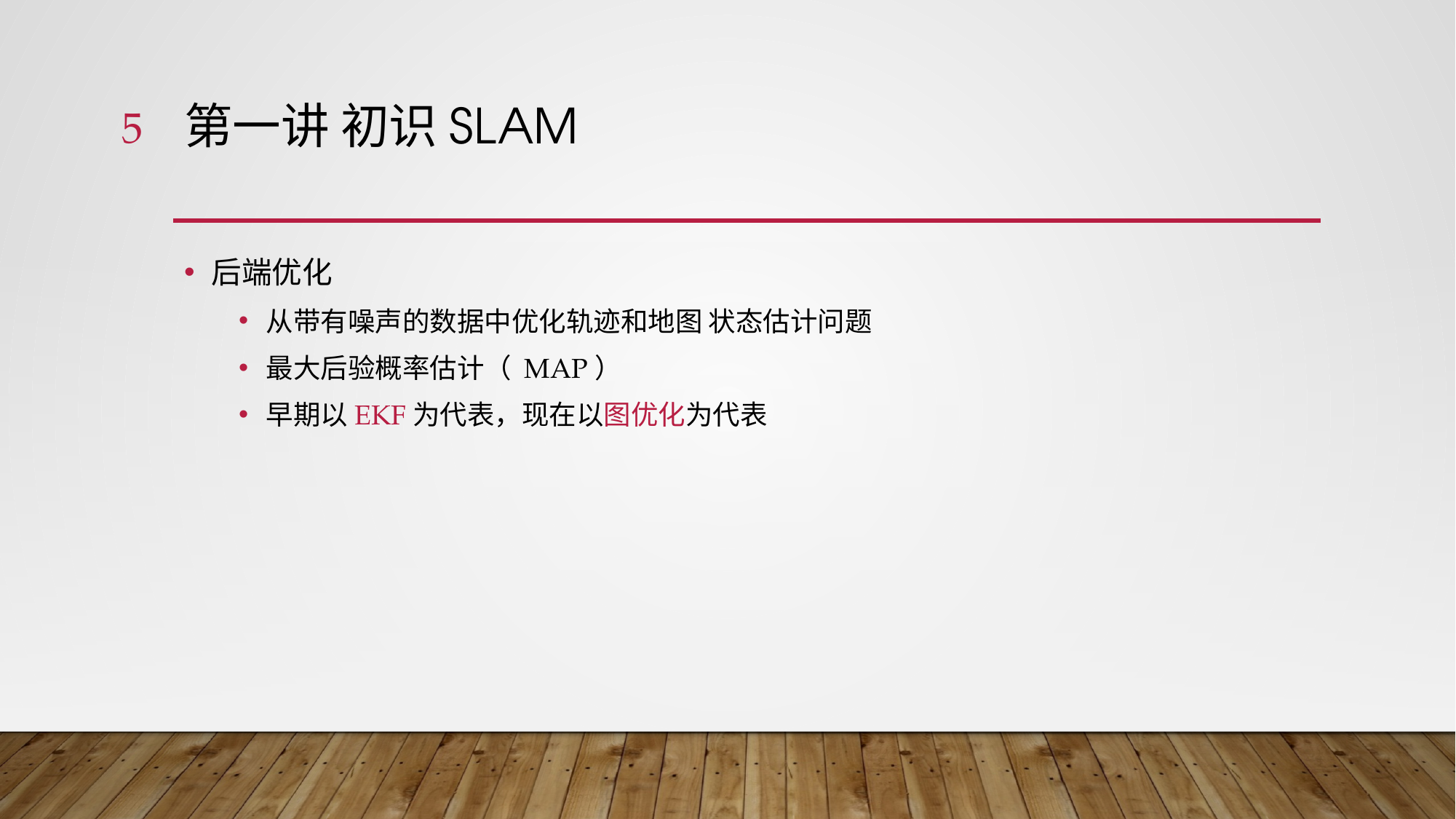

5
# 第一讲 初识SLAM
后端优化
从带有噪声的数据中优化轨迹和地图 状态估计问题
最大后验概率估计（ MAP）
早期以EKF为代表，现在以图优化为代表